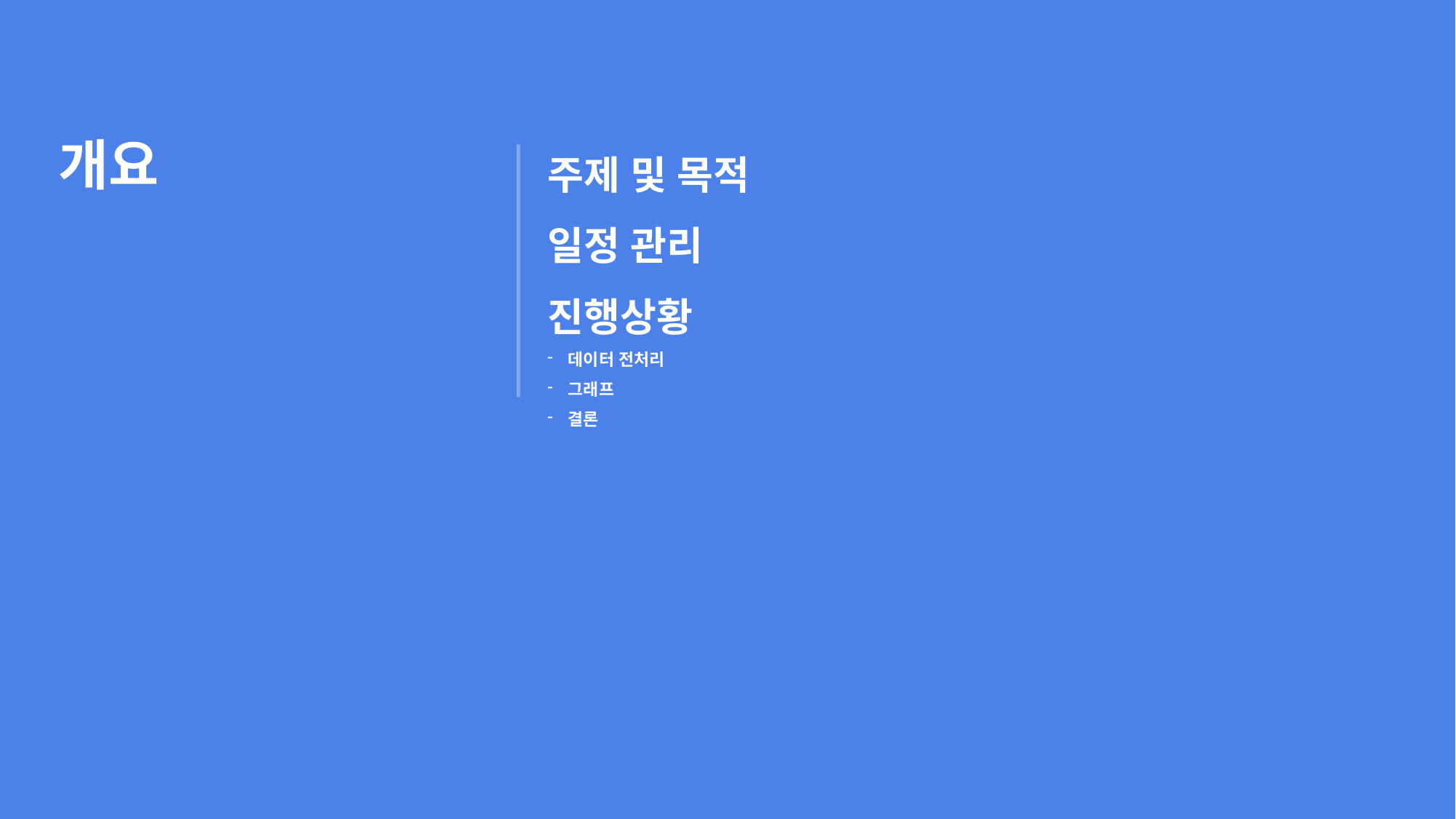

개요
주제 및 목적
일정 관리
진행상황
데이터 전처리
그래프
결론